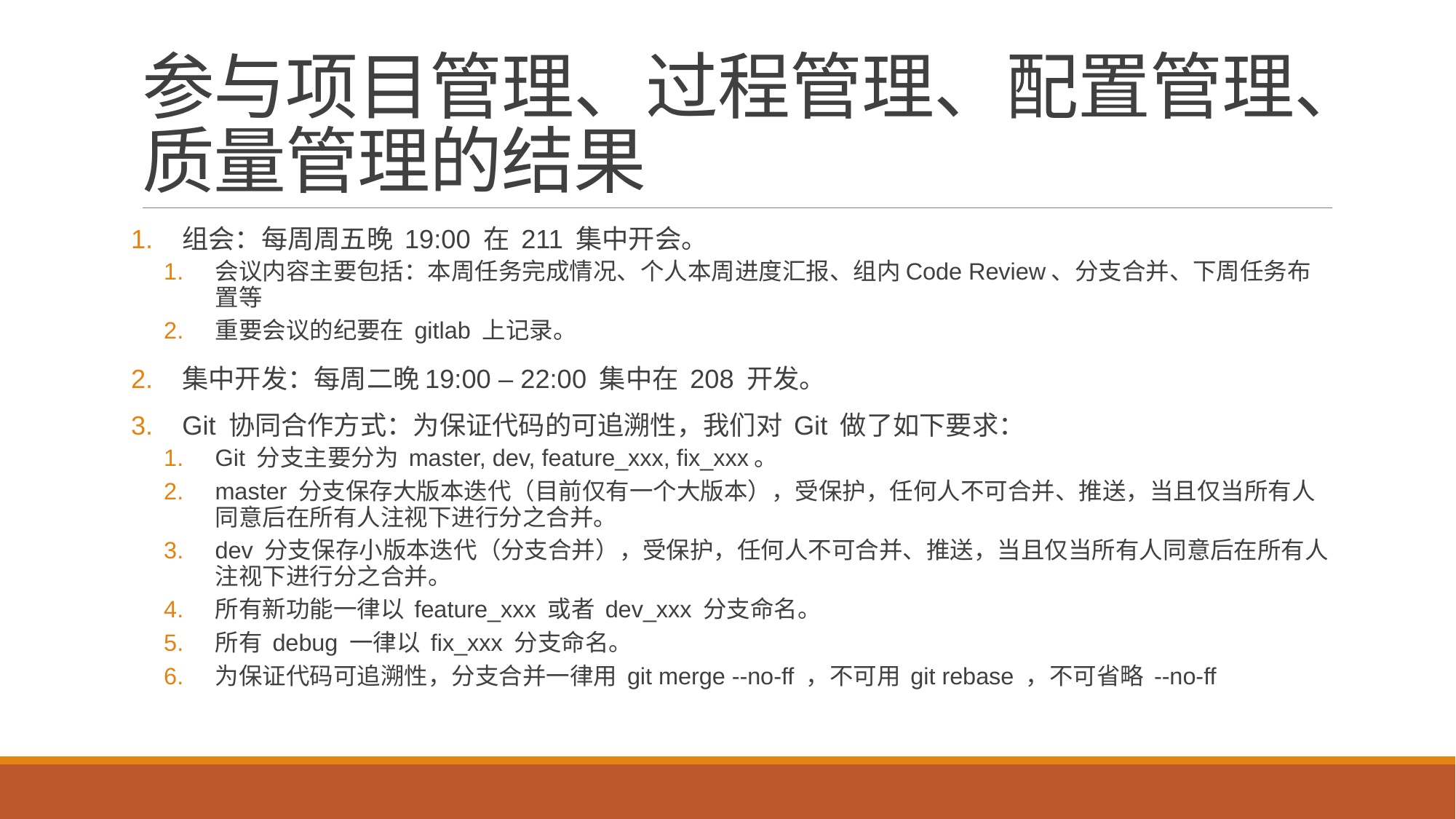

# 参与项目管理、过程管理、配置管理、质量管理的结果
组会：每周周五晚 19:00 在 211 集中开会。
会议内容主要包括：本周任务完成情况、个人本周进度汇报、组内Code Review、分支合并、下周任务布置等
重要会议的纪要在 gitlab 上记录。
集中开发：每周二晚19:00 – 22:00 集中在 208 开发。
Git 协同合作方式：为保证代码的可追溯性，我们对 Git 做了如下要求：
Git 分支主要分为 master, dev, feature_xxx, fix_xxx。
master 分支保存大版本迭代（目前仅有一个大版本），受保护，任何人不可合并、推送，当且仅当所有人同意后在所有人注视下进行分之合并。
dev 分支保存小版本迭代（分支合并），受保护，任何人不可合并、推送，当且仅当所有人同意后在所有人注视下进行分之合并。
所有新功能一律以 feature_xxx 或者 dev_xxx 分支命名。
所有 debug 一律以 fix_xxx 分支命名。
为保证代码可追溯性，分支合并一律用 git merge --no-ff ，不可用 git rebase ，不可省略 --no-ff